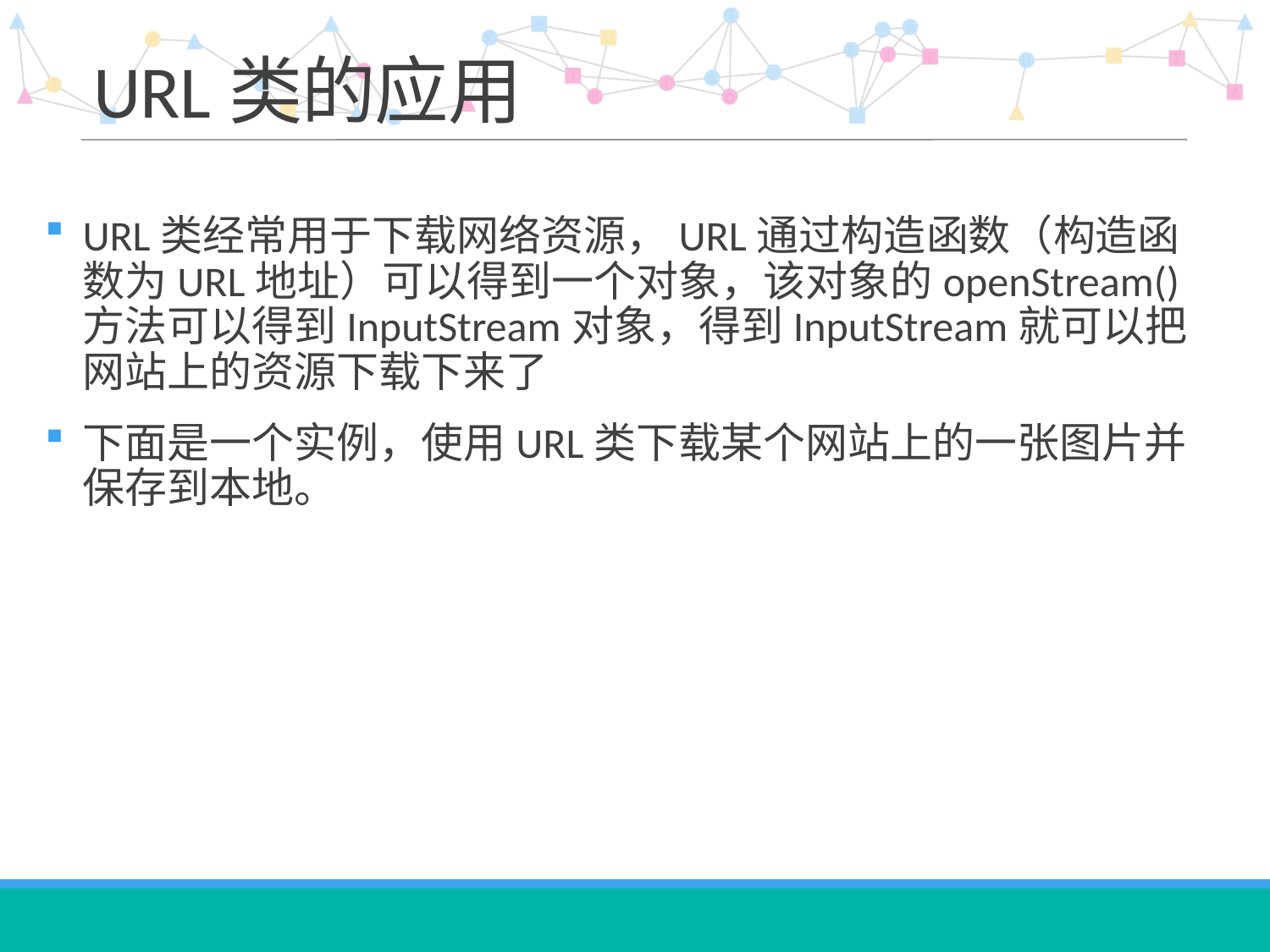

# URL类的应用
URL类经常用于下载网络资源，URL通过构造函数（构造函数为URL地址）可以得到一个对象，该对象的openStream()方法可以得到InputStream对象，得到InputStream就可以把网站上的资源下载下来了
下面是一个实例，使用URL类下载某个网站上的一张图片并保存到本地。